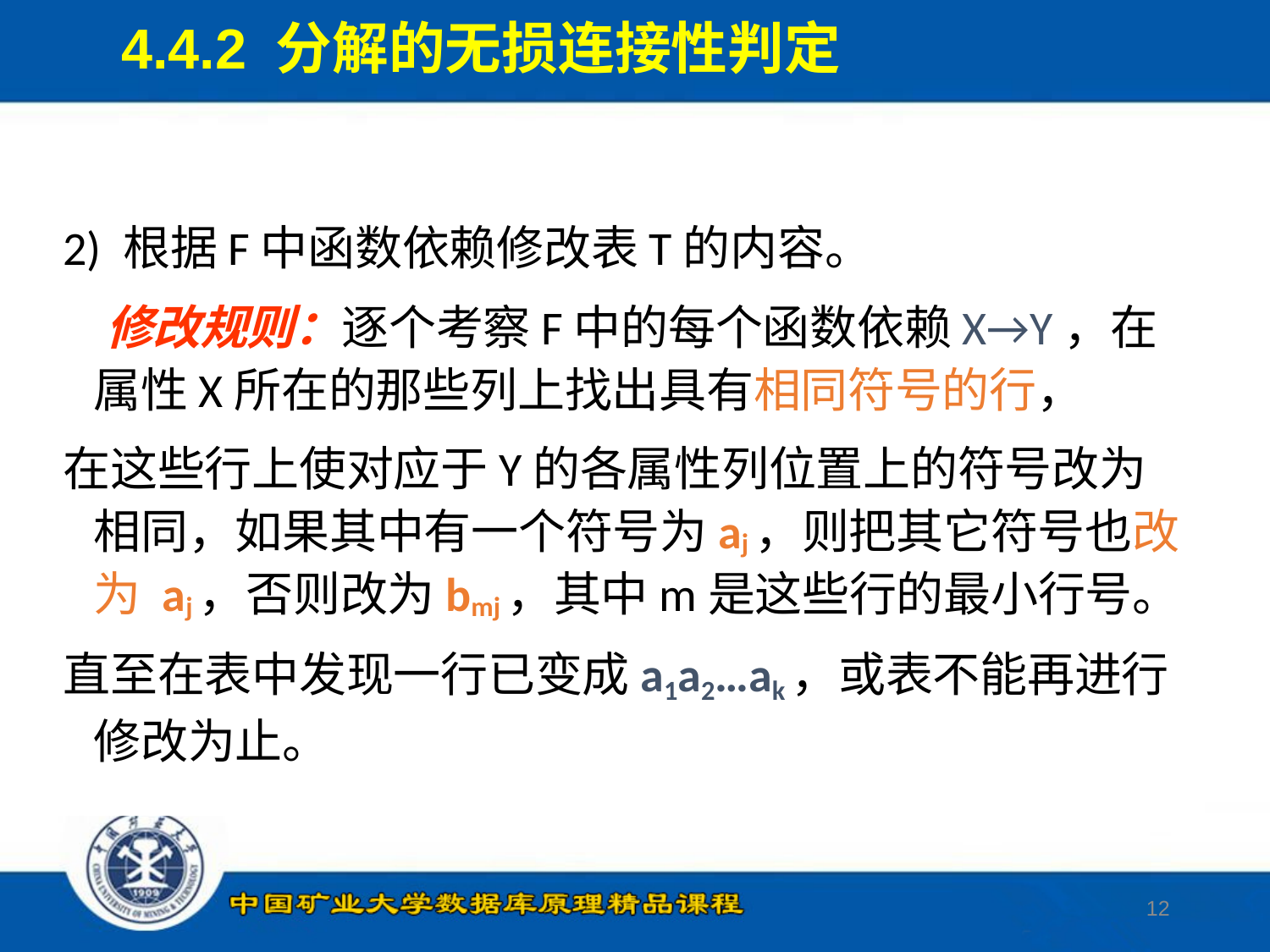

4.4.2 分解的无损连接性判定
2) 根据F中函数依赖修改表T的内容。
   修改规则：逐个考察F中的每个函数依赖X→Y，在属性X所在的那些列上找出具有相同符号的行，
在这些行上使对应于Y的各属性列位置上的符号改为相同，如果其中有一个符号为aj，则把其它符号也改为 aj，否则改为bmj，其中m是这些行的最小行号。
直至在表中发现一行已变成a1a2…ak，或表不能再进行修改为止。
12